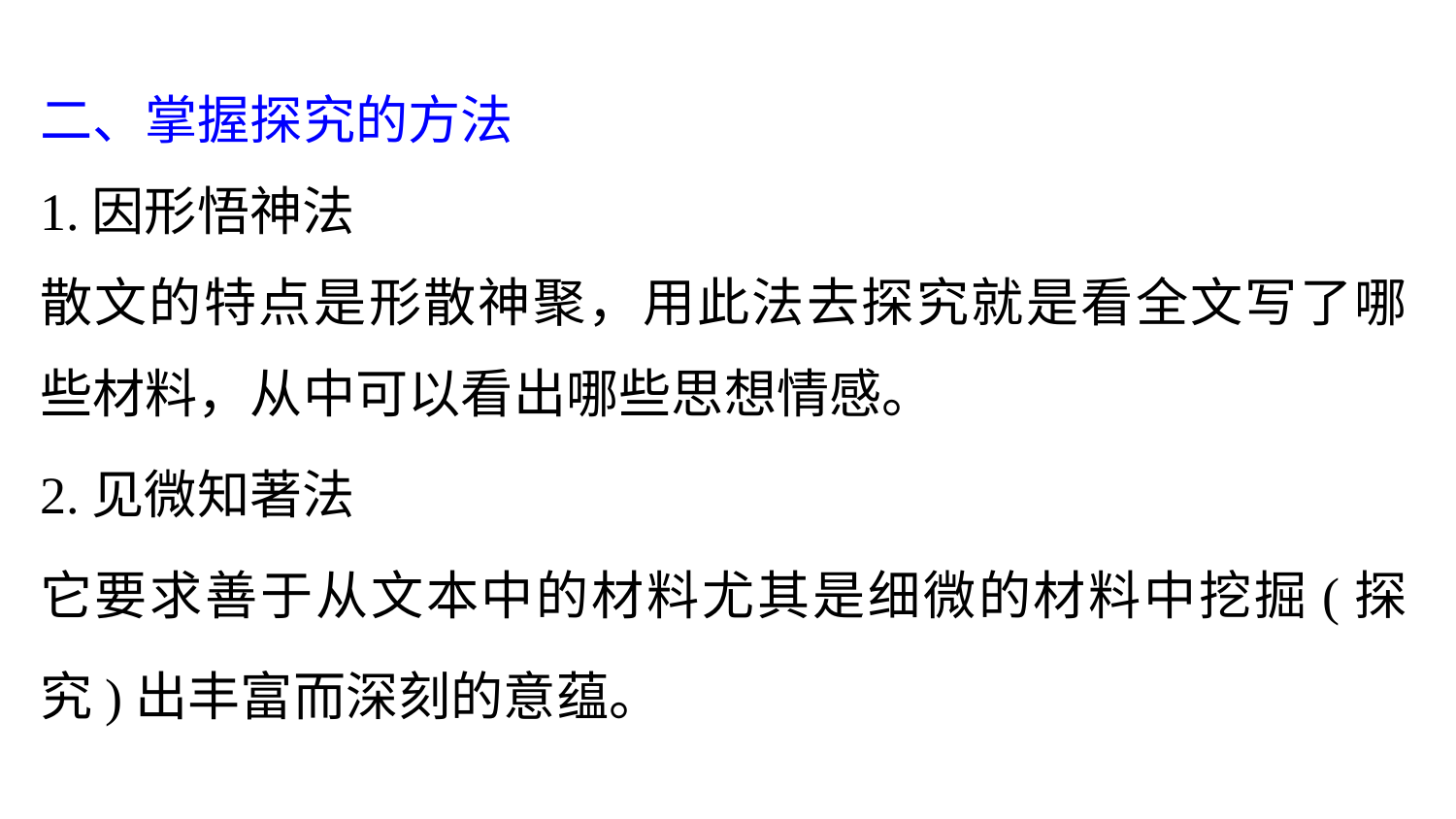

二、掌握探究的方法
1.因形悟神法
散文的特点是形散神聚，用此法去探究就是看全文写了哪些材料，从中可以看出哪些思想情感。
2.见微知著法
它要求善于从文本中的材料尤其是细微的材料中挖掘(探究)出丰富而深刻的意蕴。